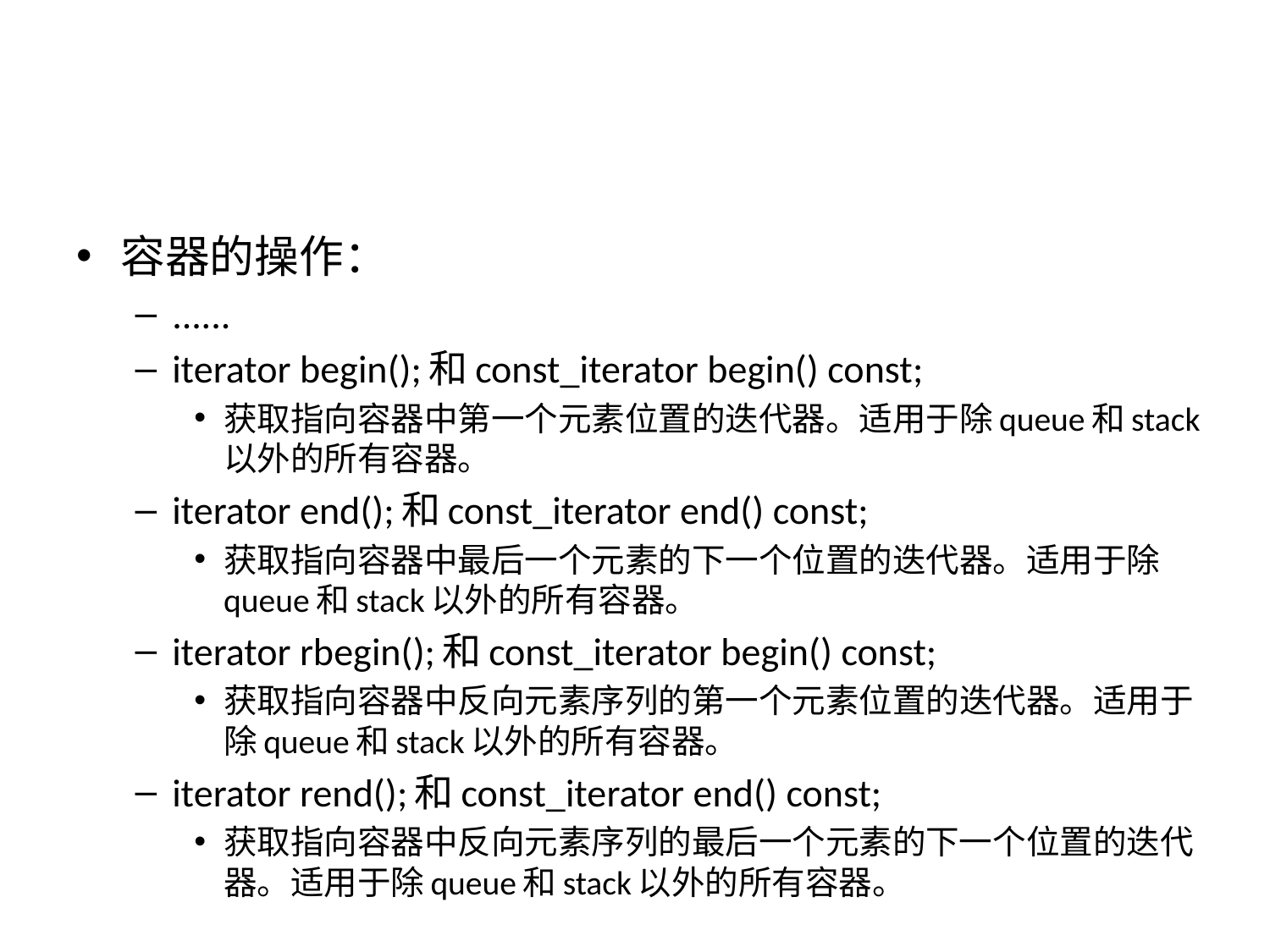

#
容器的操作：
......
iterator begin();和const_iterator begin() const;
获取指向容器中第一个元素位置的迭代器。适用于除queue和stack以外的所有容器。
iterator end();和const_iterator end() const;
获取指向容器中最后一个元素的下一个位置的迭代器。适用于除queue和stack以外的所有容器。
iterator rbegin();和const_iterator begin() const;
获取指向容器中反向元素序列的第一个元素位置的迭代器。适用于除queue和stack以外的所有容器。
iterator rend();和const_iterator end() const;
获取指向容器中反向元素序列的最后一个元素的下一个位置的迭代器。适用于除queue和stack以外的所有容器。